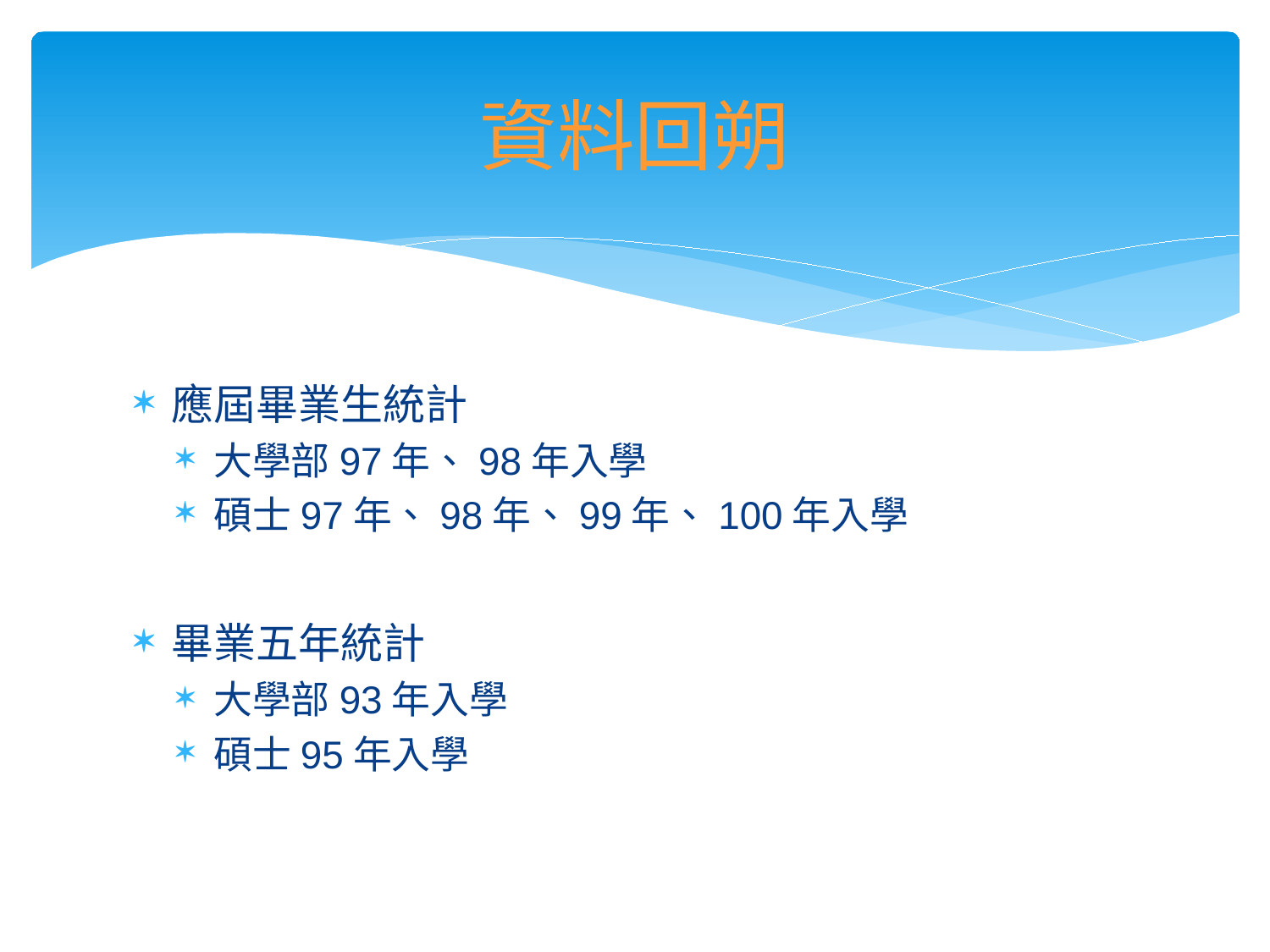

# 資料回朔
應屆畢業生統計
大學部97年、98年入學
碩士97年、98年、99年、100年入學

畢業五年統計
大學部93年入學
碩士95年入學